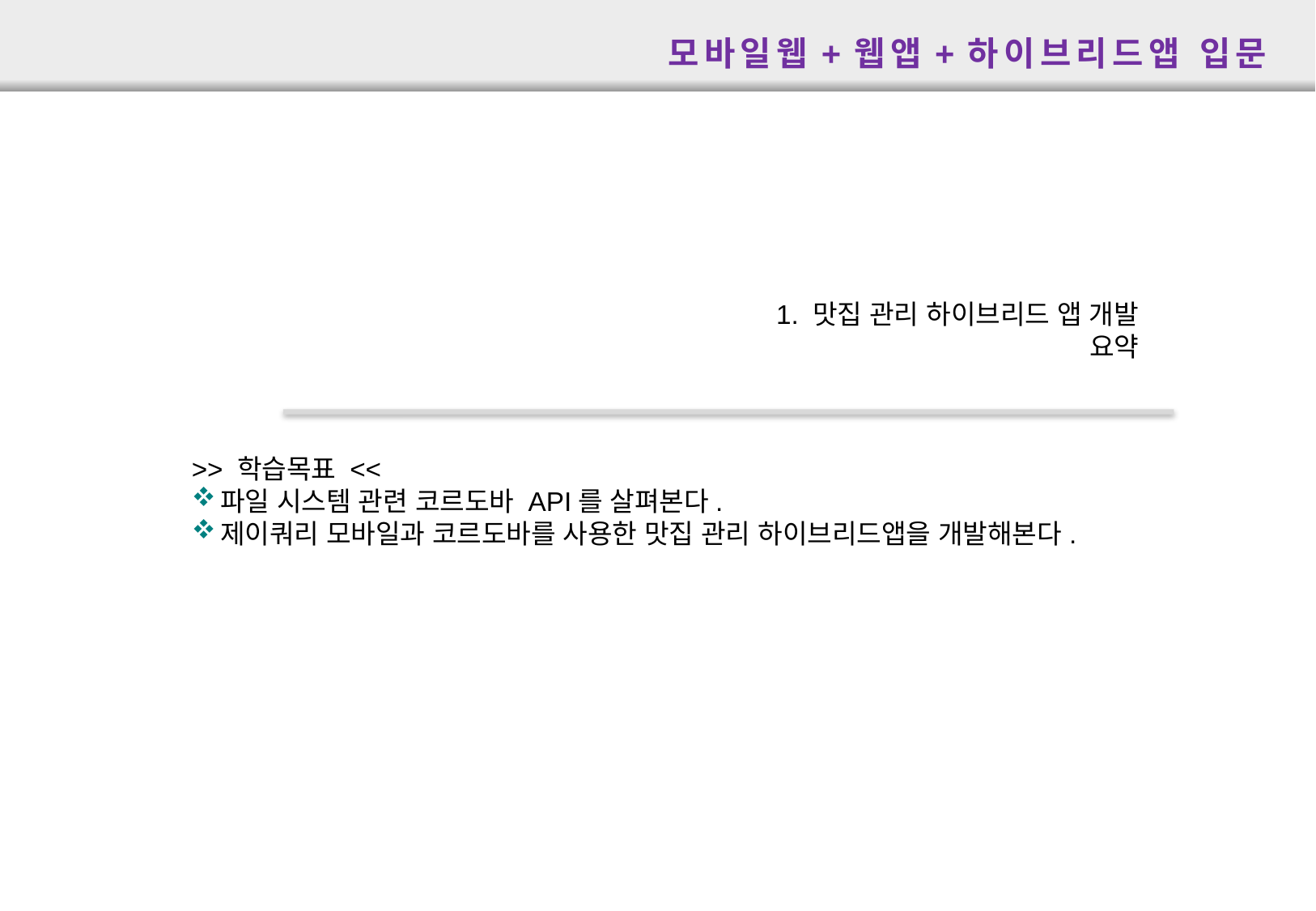

모바일웹+웹앱+하이브리드앱 입문
1. 맛집 관리 하이브리드 앱 개발
요약

>> 학습목표 <<
파일 시스템 관련 코르도바 API를 살펴본다.
제이쿼리 모바일과 코르도바를 사용한 맛집 관리 하이브리드앱을 개발해본다.